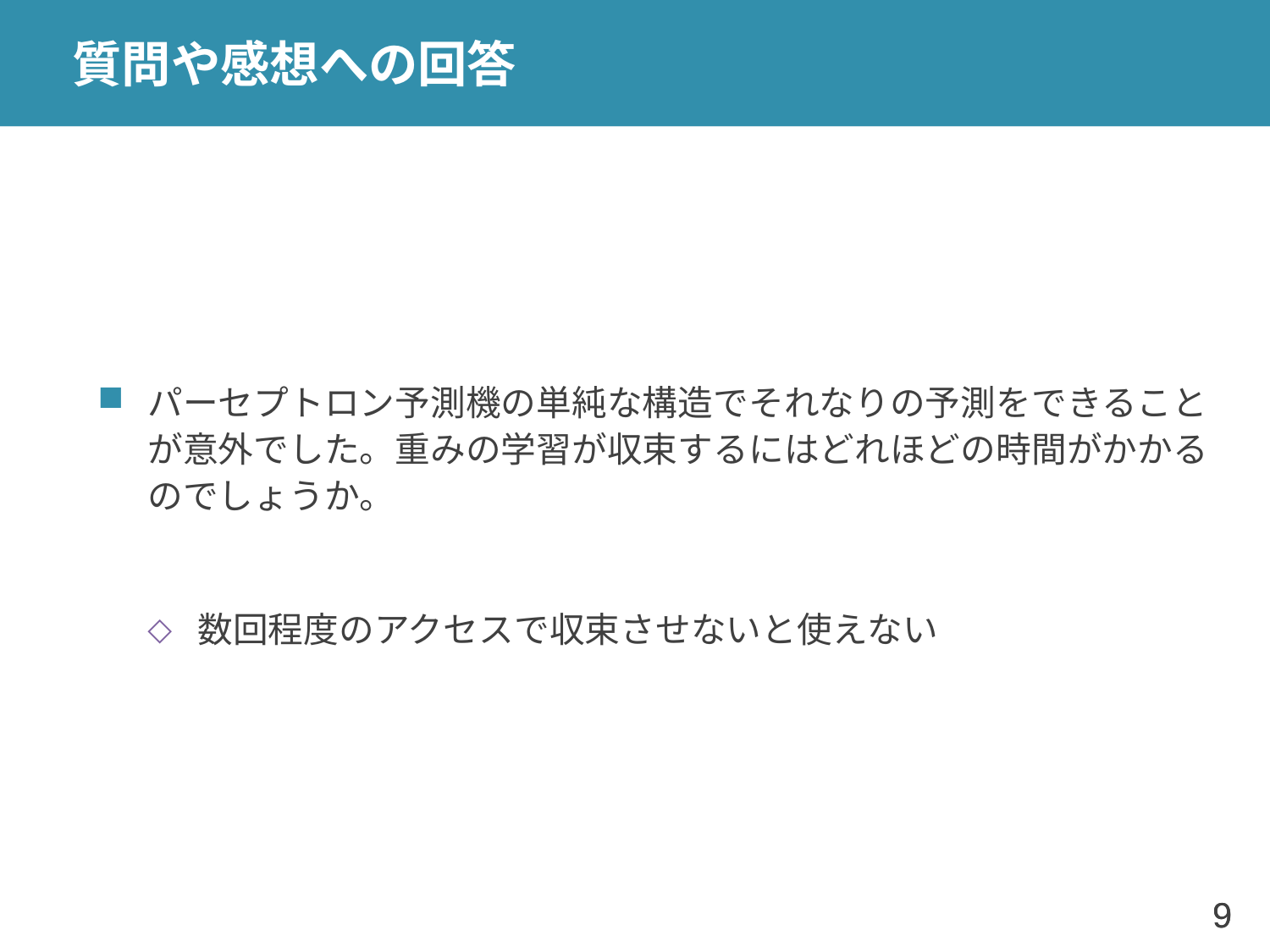

# 質問や感想への回答
パーセプトロン予測機の単純な構造でそれなりの予測をできることが意外でした。重みの学習が収束するにはどれほどの時間がかかるのでしょうか。

数回程度のアクセスで収束させないと使えない